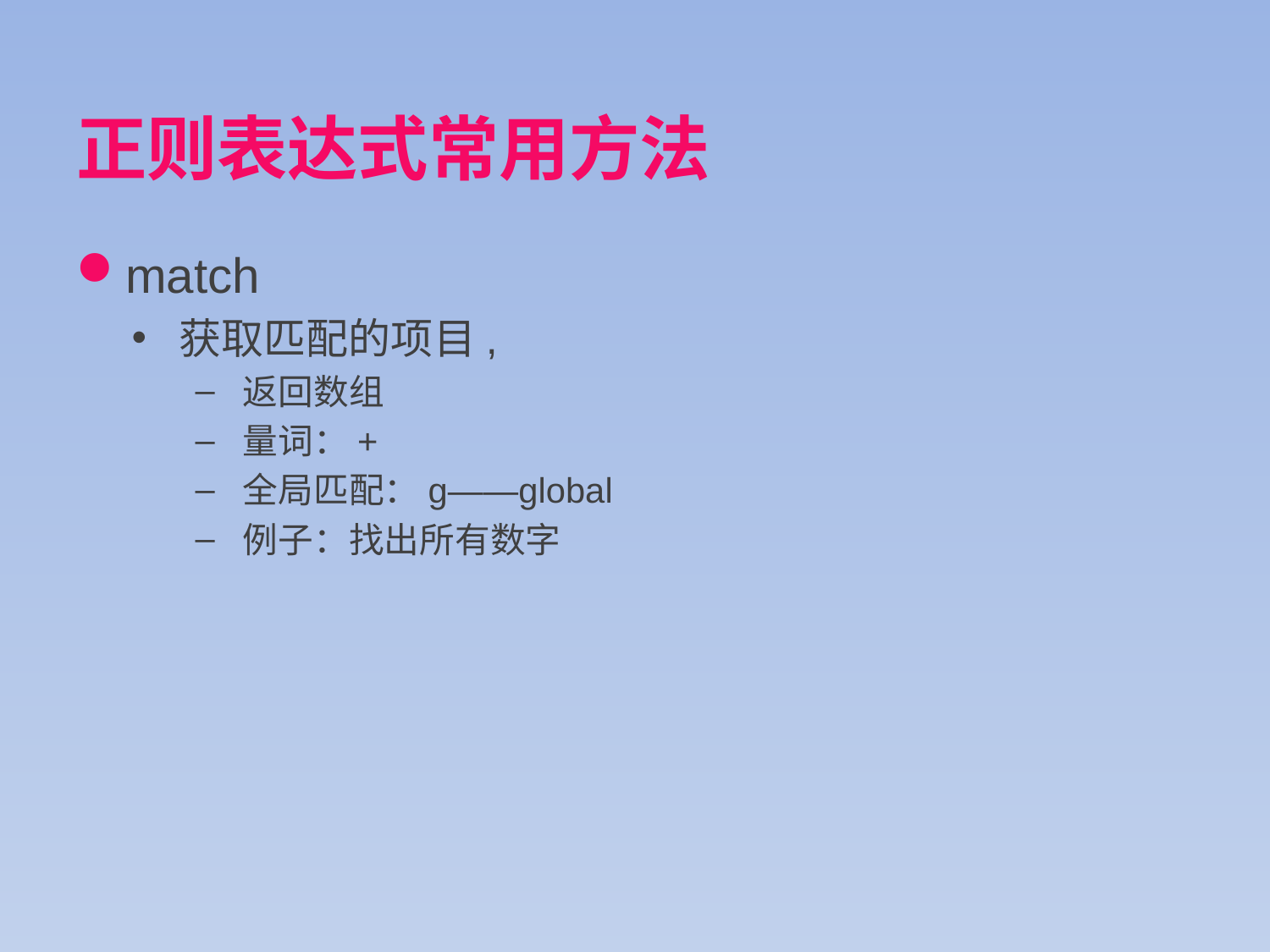

# 正则表达式常用方法
match
获取匹配的项目,
返回数组
量词：+
全局匹配：g——global
例子：找出所有数字